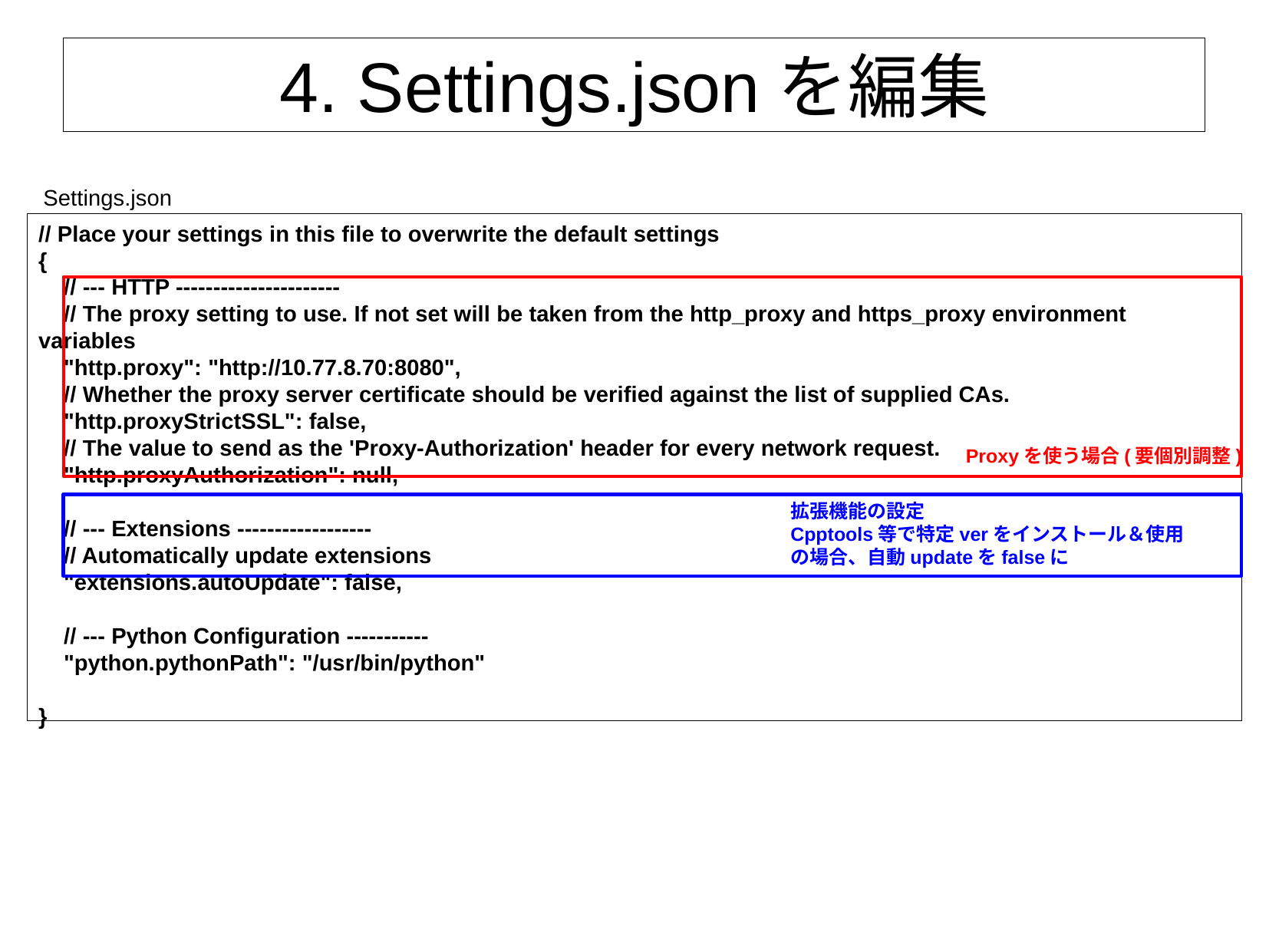

4. Settings.jsonを編集
Settings.json
// Place your settings in this file to overwrite the default settings
{
    // --- HTTP ----------------------
    // The proxy setting to use. If not set will be taken from the http_proxy and https_proxy environment variables
    "http.proxy": "http://10.77.8.70:8080",
    // Whether the proxy server certificate should be verified against the list of supplied CAs.
    "http.proxyStrictSSL": false,
    // The value to send as the 'Proxy-Authorization' header for every network request.
    "http.proxyAuthorization": null,

    // --- Extensions ------------------
    // Automatically update extensions
    "extensions.autoUpdate": false,

    // --- Python Configuration -----------
    "python.pythonPath": "/usr/bin/python"

}

Proxyを使う場合(要個別調整)
拡張機能の設定
Cpptools等で特定verをインストール＆使用
の場合、自動updateをfalseに